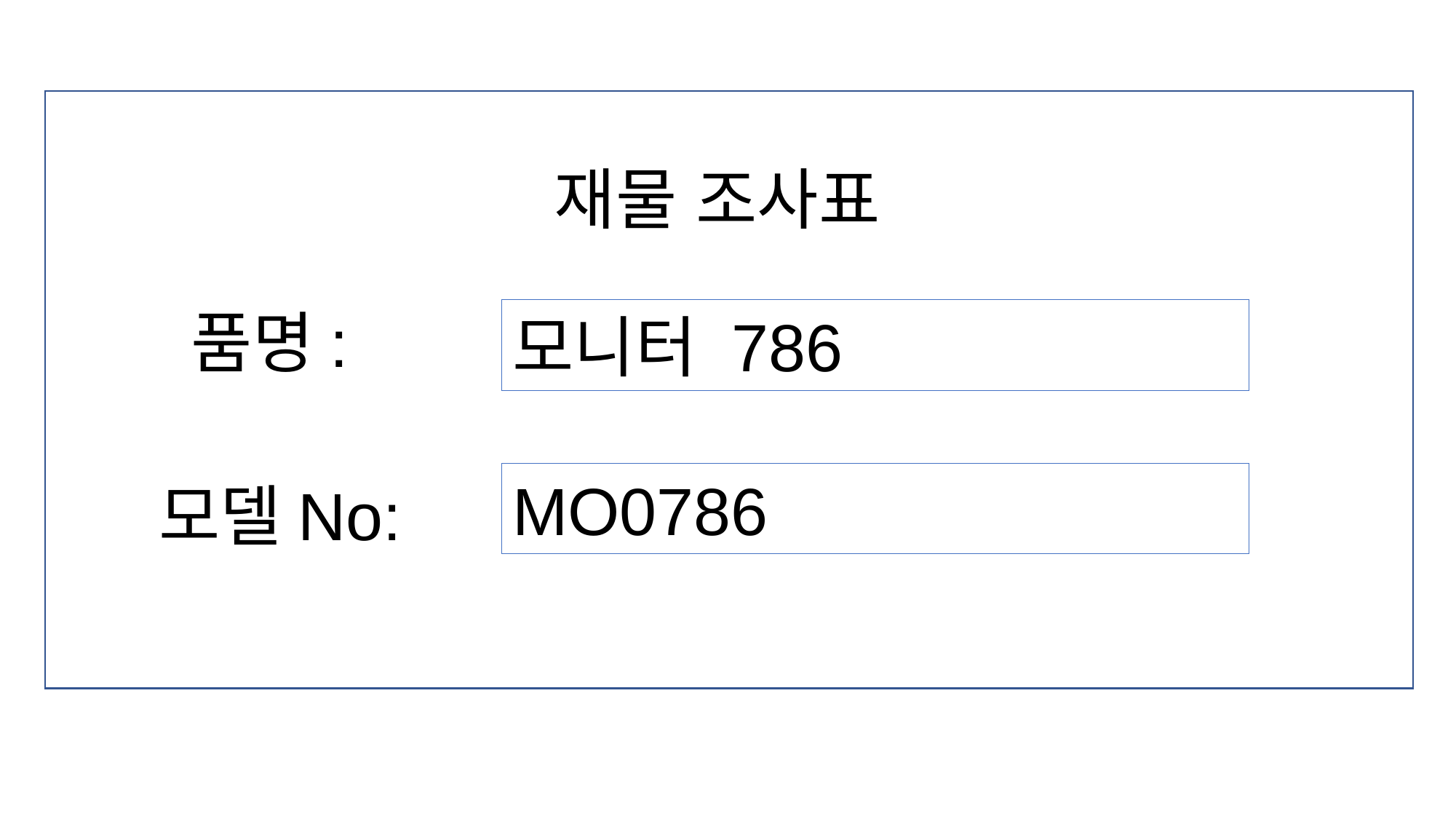

재물 조사표
품명:
모니터 786
MO0786
모델No: